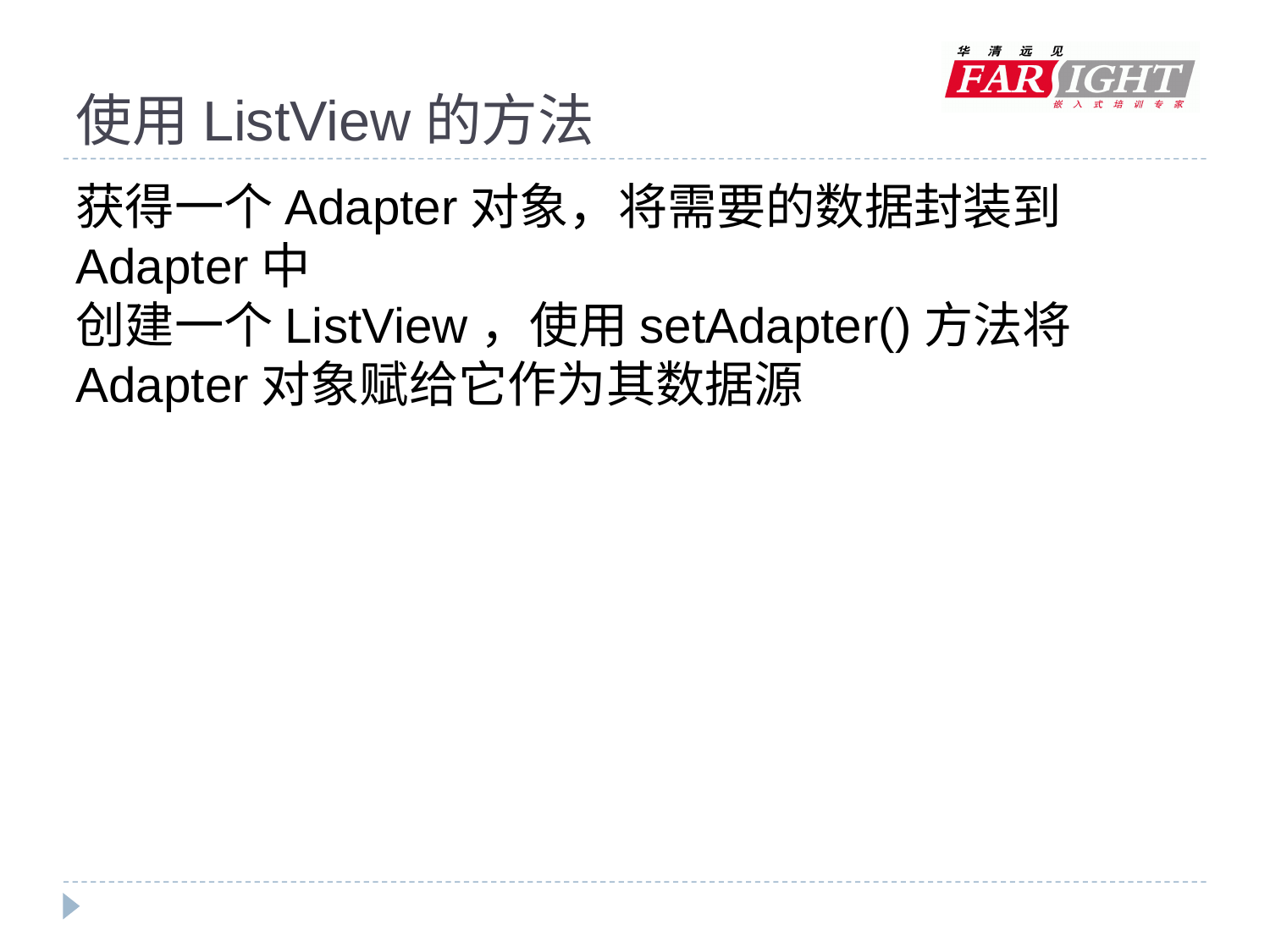

# 使用ListView的方法
获得一个Adapter对象，将需要的数据封装到Adapter中
创建一个ListView，使用setAdapter()方法将Adapter对象赋给它作为其数据源